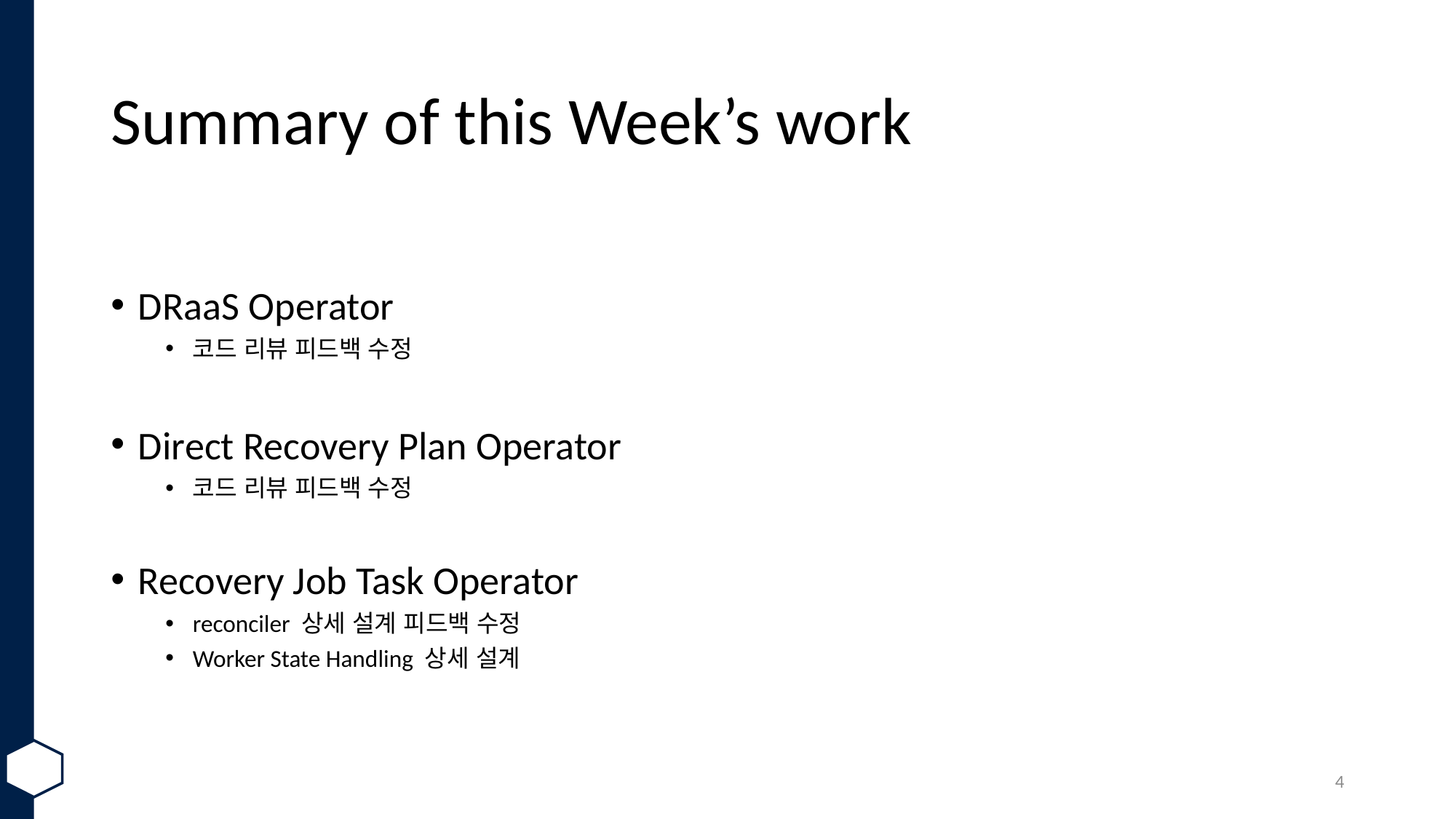

# Summary of this Week’s work
DRaaS Operator
코드 리뷰 피드백 수정

Direct Recovery Plan Operator
코드 리뷰 피드백 수정

Recovery Job Task Operator
reconciler 상세 설계 피드백 수정
Worker State Handling 상세 설계
4